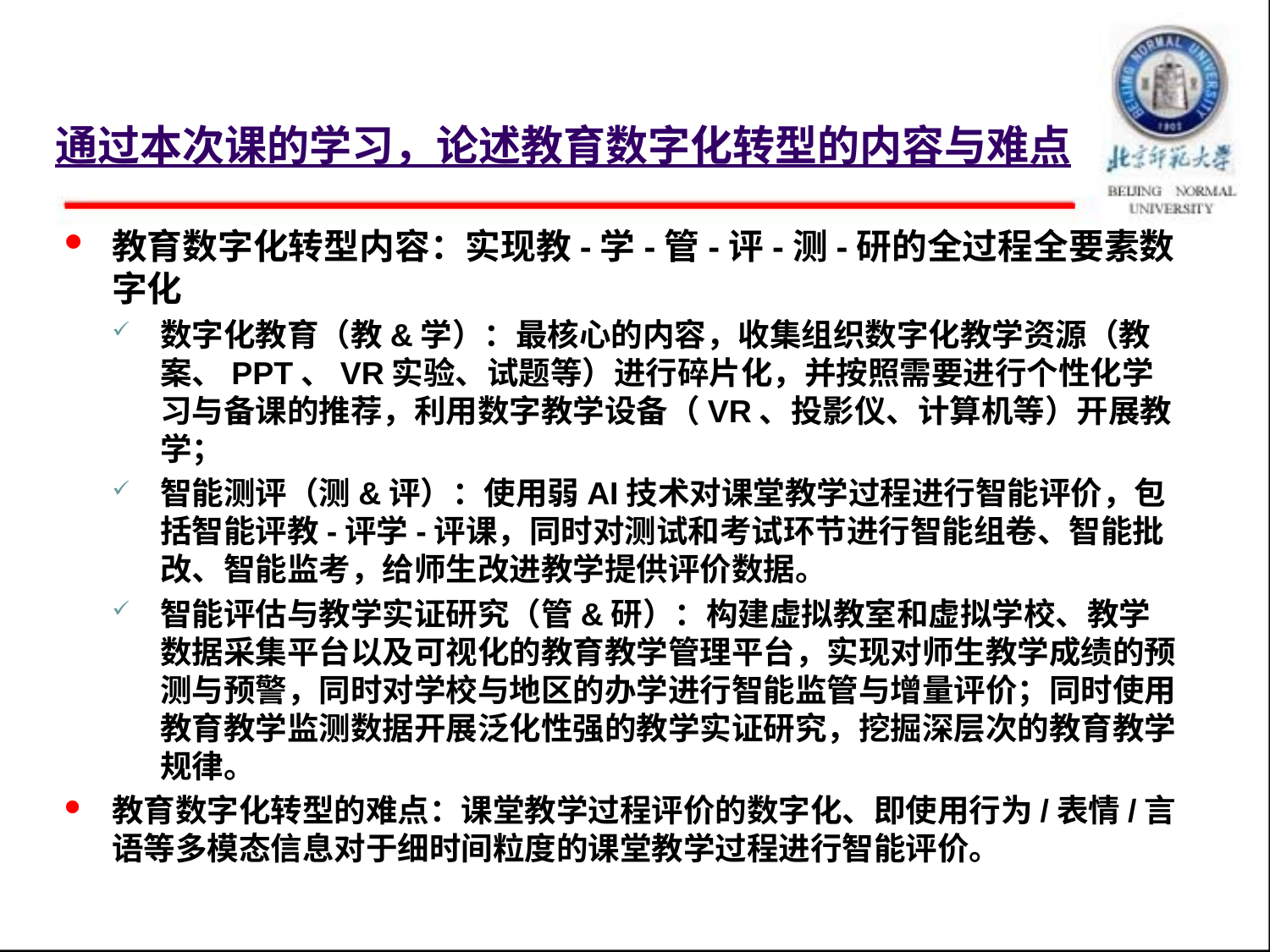

# 通过本次课的学习，论述教育数字化转型的内容与难点
教育数字化转型内容：实现教-学-管-评-测-研的全过程全要素数字化
数字化教育（教&学）：最核心的内容，收集组织数字化教学资源（教案、PPT、VR实验、试题等）进行碎片化，并按照需要进行个性化学习与备课的推荐，利用数字教学设备（VR、投影仪、计算机等）开展教学；
智能测评（测&评）：使用弱AI技术对课堂教学过程进行智能评价，包括智能评教-评学-评课，同时对测试和考试环节进行智能组卷、智能批改、智能监考，给师生改进教学提供评价数据。
智能评估与教学实证研究（管&研）：构建虚拟教室和虚拟学校、教学数据采集平台以及可视化的教育教学管理平台，实现对师生教学成绩的预测与预警，同时对学校与地区的办学进行智能监管与增量评价；同时使用教育教学监测数据开展泛化性强的教学实证研究，挖掘深层次的教育教学规律。
教育数字化转型的难点：课堂教学过程评价的数字化、即使用行为/表情/言语等多模态信息对于细时间粒度的课堂教学过程进行智能评价。